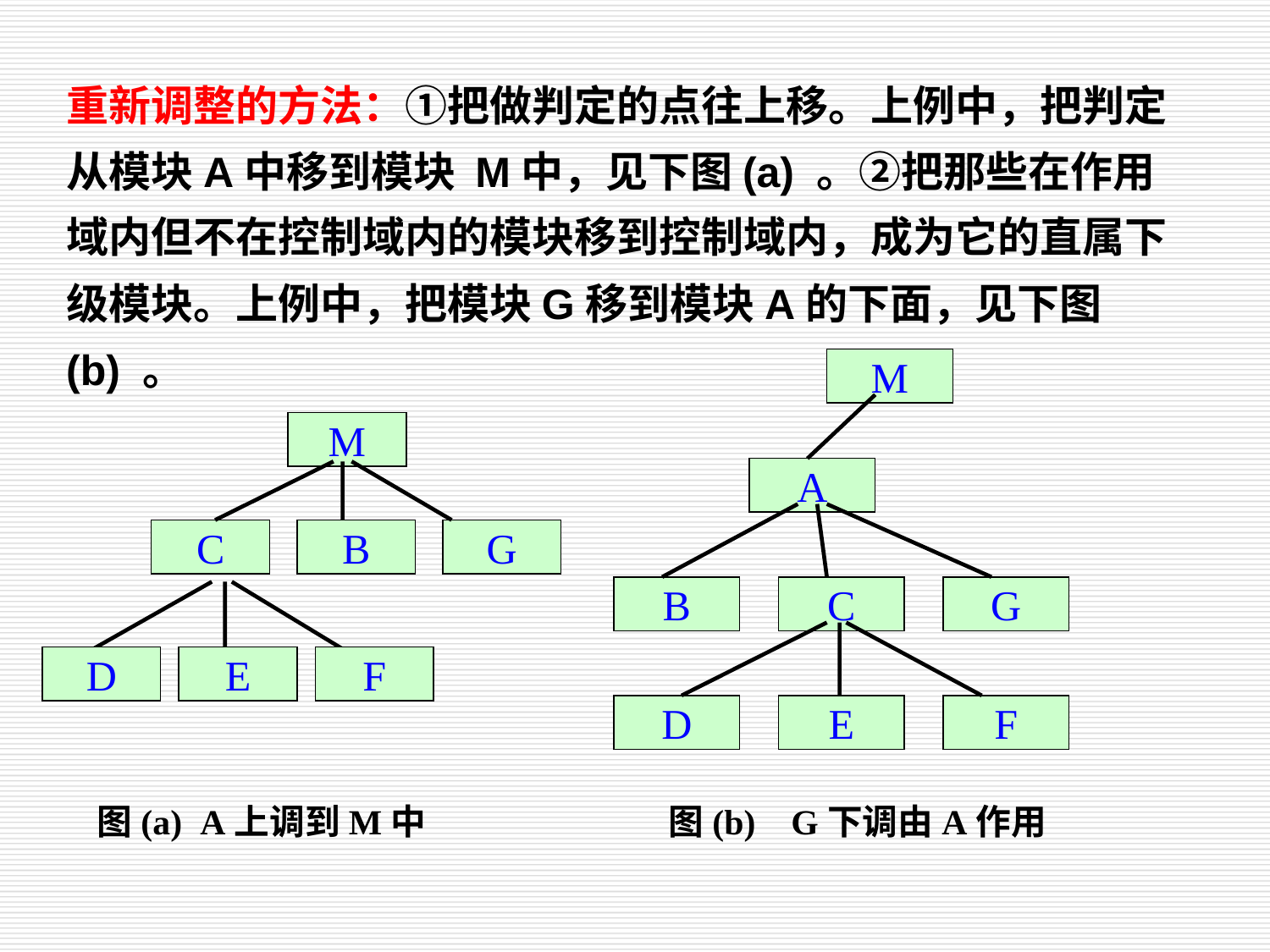

重新调整的方法：①把做判定的点往上移。上例中，把判定从模块A中移到模块 M中，见下图(a) 。②把那些在作用域内但不在控制域内的模块移到控制域内，成为它的直属下级模块。上例中，把模块G移到模块A的下面，见下图(b) 。
M

A

B
C
G

D
E
F
M

C
B
G
D
E
F

图(a)  A上调到M中
图(b)    G下调由A作用